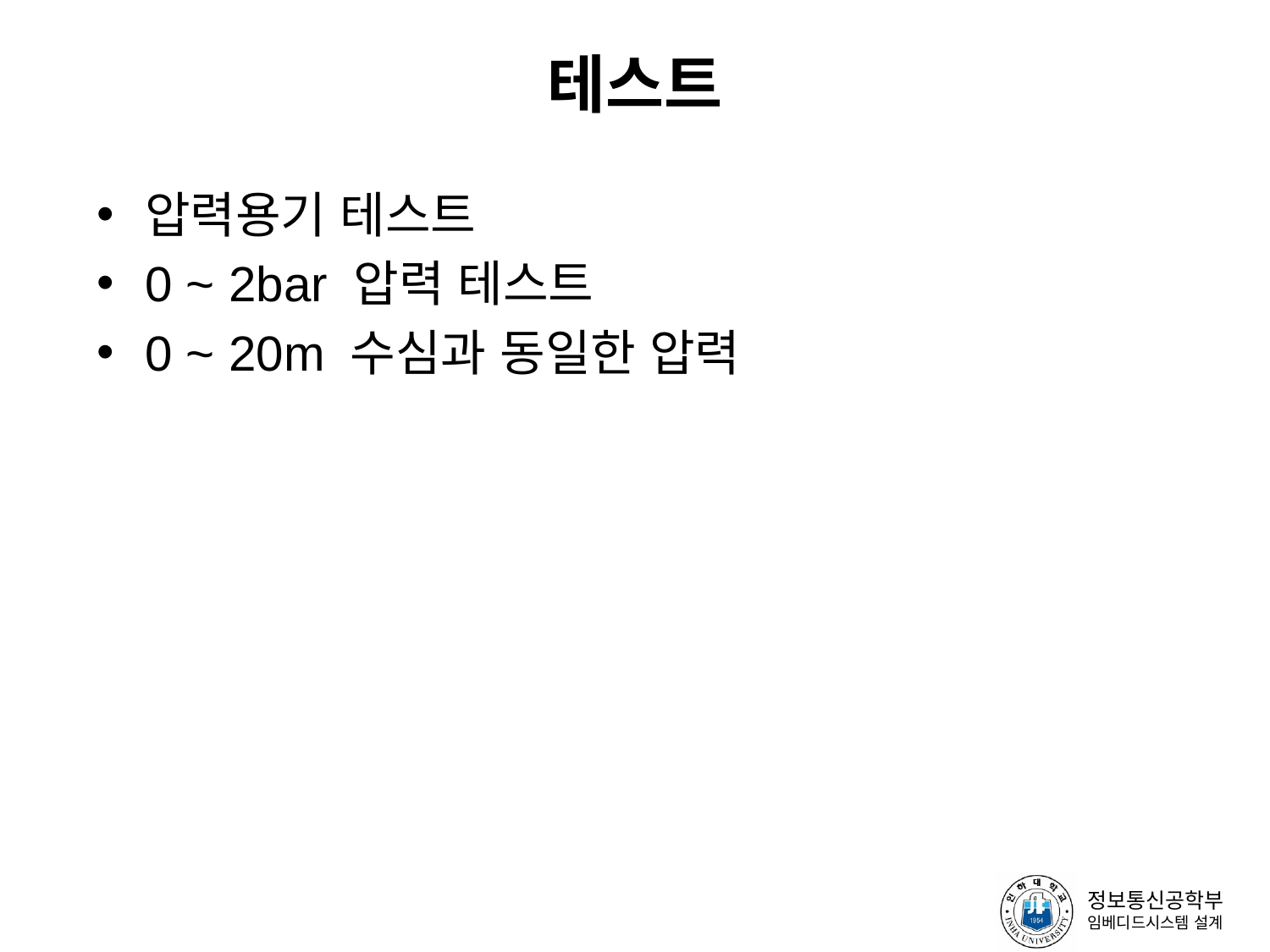

# 테스트

압력용기 테스트
0 ~ 2bar 압력 테스트
0 ~ 20m 수심과 동일한 압력